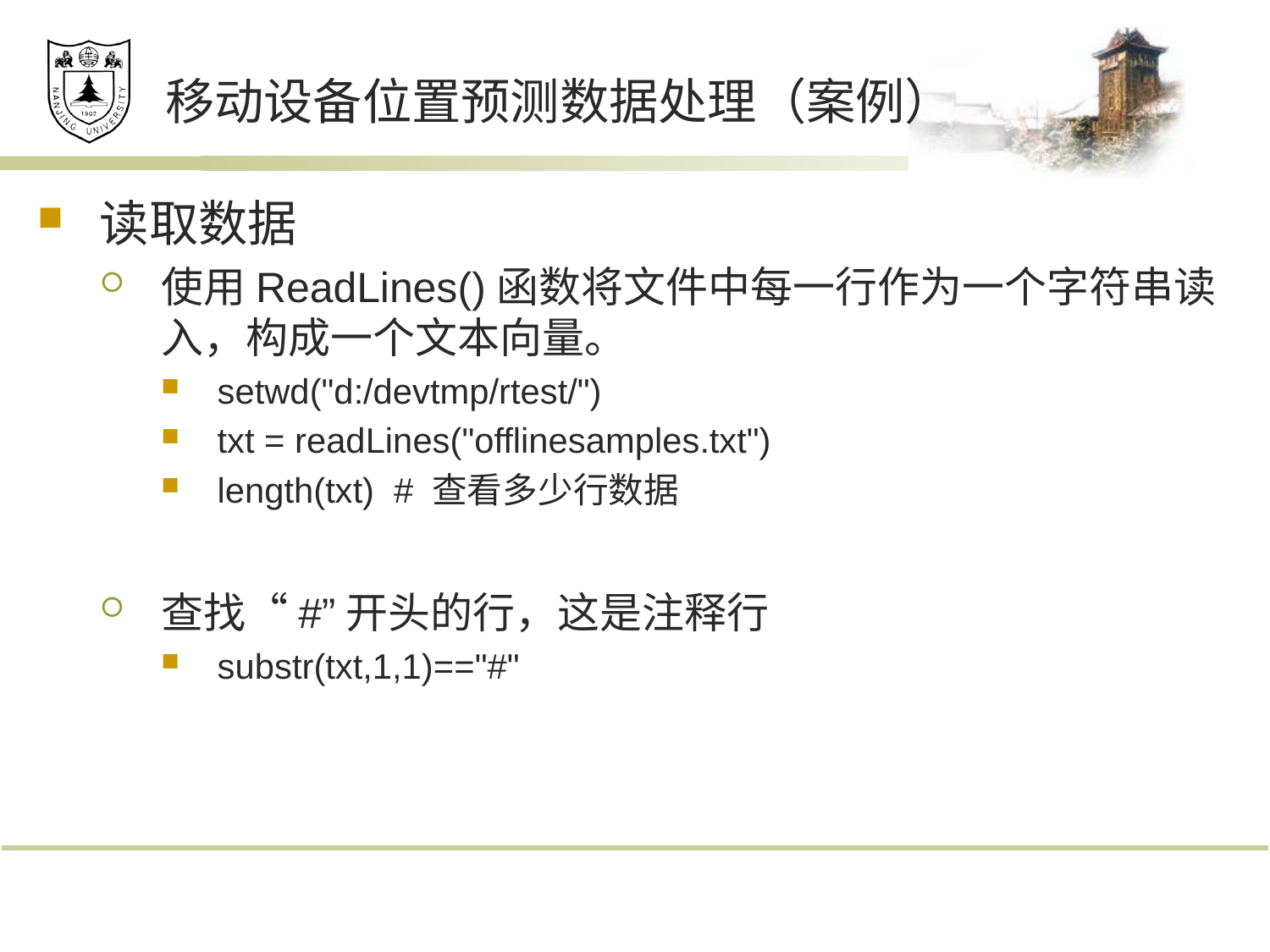

# 移动设备位置预测数据处理（案例）
读取数据
使用ReadLines()函数将文件中每一行作为一个字符串读入，构成一个文本向量。
setwd("d:/devtmp/rtest/")
txt = readLines("offlinesamples.txt")
length(txt)  # 查看多少行数据

查找“#”开头的行，这是注释行
substr(txt,1,1)=="#"